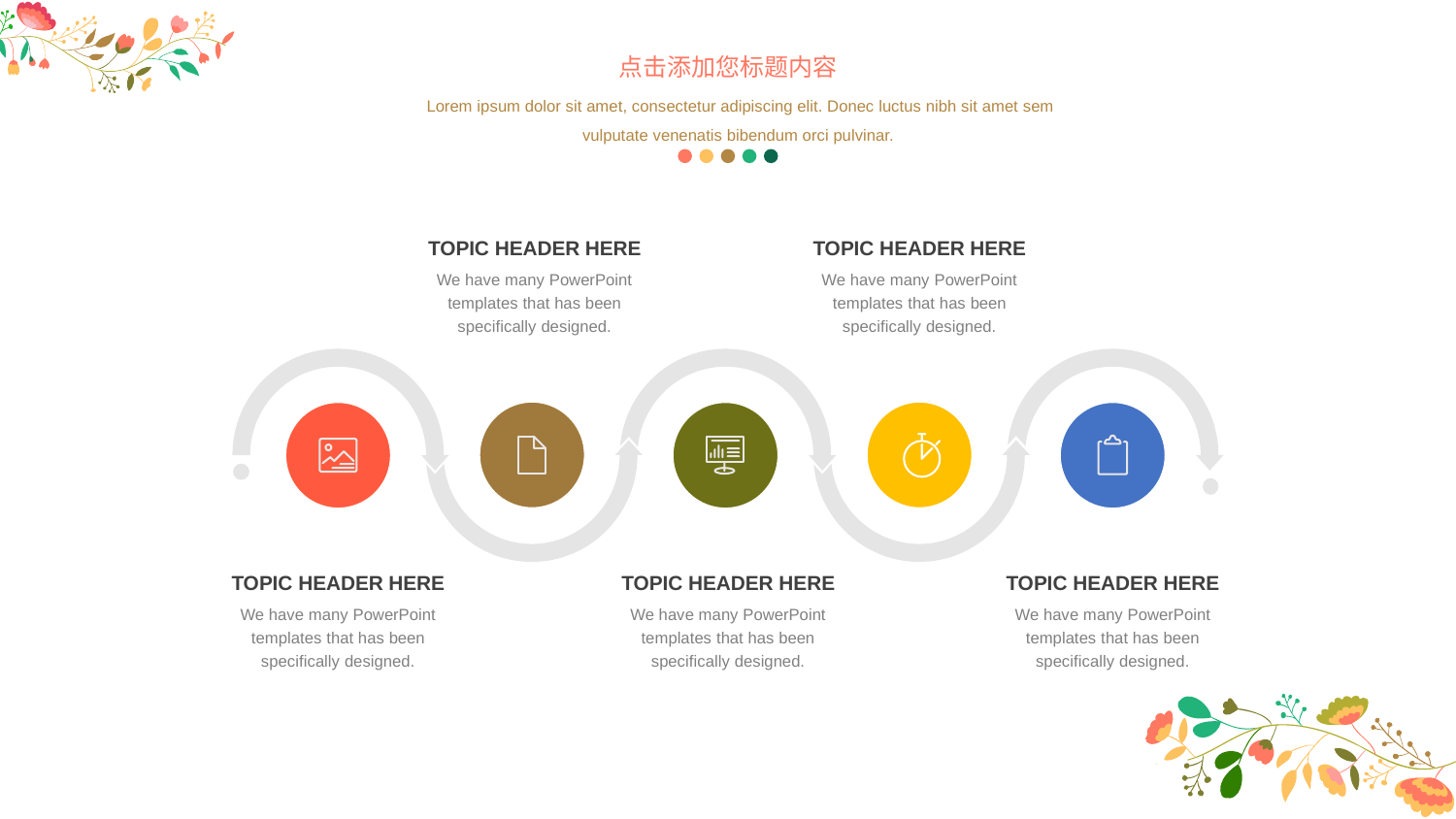

点击添加您标题内容
Lorem ipsum dolor sit amet, consectetur adipiscing elit. Donec luctus nibh sit amet sem vulputate venenatis bibendum orci pulvinar.

TOPIC HEADER HERE
We have many PowerPoint templates that has been specifically designed.
TOPIC HEADER HERE
We have many PowerPoint templates that has been specifically designed.

TOPIC HEADER HERE
We have many PowerPoint templates that has been specifically designed.
TOPIC HEADER HERE
We have many PowerPoint templates that has been specifically designed.
TOPIC HEADER HERE
We have many PowerPoint templates that has been specifically designed.